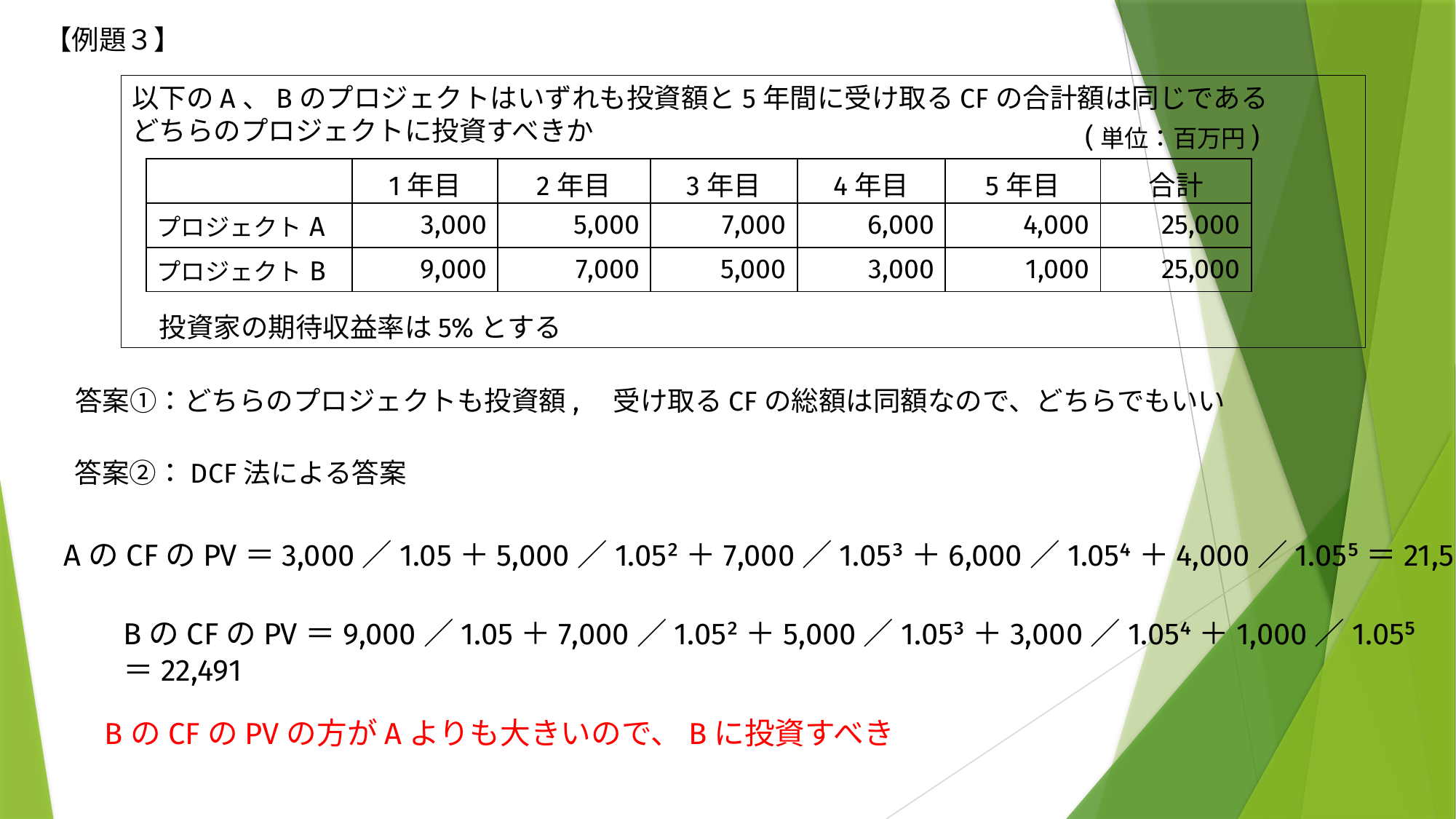

【例題３】
以下のA、Bのプロジェクトはいずれも投資額と5年間に受け取るCFの合計額は同じである
どちらのプロジェクトに投資すべきか

　投資家の期待収益率は5%とする
(単位：百万円)

|  | 1年目 | 2年目 | 3年目 | 4年目 | 5年目 | 合計 |
| --- | --- | --- | --- | --- | --- | --- |
| プロジェクトA | 3,000 | 5,000 | 7,000 | 6,000 | 4,000 | 25,000 |
| プロジェクトB | 9,000 | 7,000 | 5,000 | 3,000 | 1,000 | 25,000 |
答案①：どちらのプロジェクトも投資額,　受け取るCFの総額は同額なので、どちらでもいい
答案②：DCF法による答案
AのCFのPV＝3,000／1.05＋5,000／1.05²＋7,000／1.05³＋6,000／1.05⁴＋4,000／1.05⁵＝21,509
BのCFのPV＝9,000／1.05＋7,000／1.05²＋5,000／1.05³＋3,000／1.05⁴＋1,000／1.05⁵＝22,491
BのCFのPVの方がAよりも大きいので、Bに投資すべき